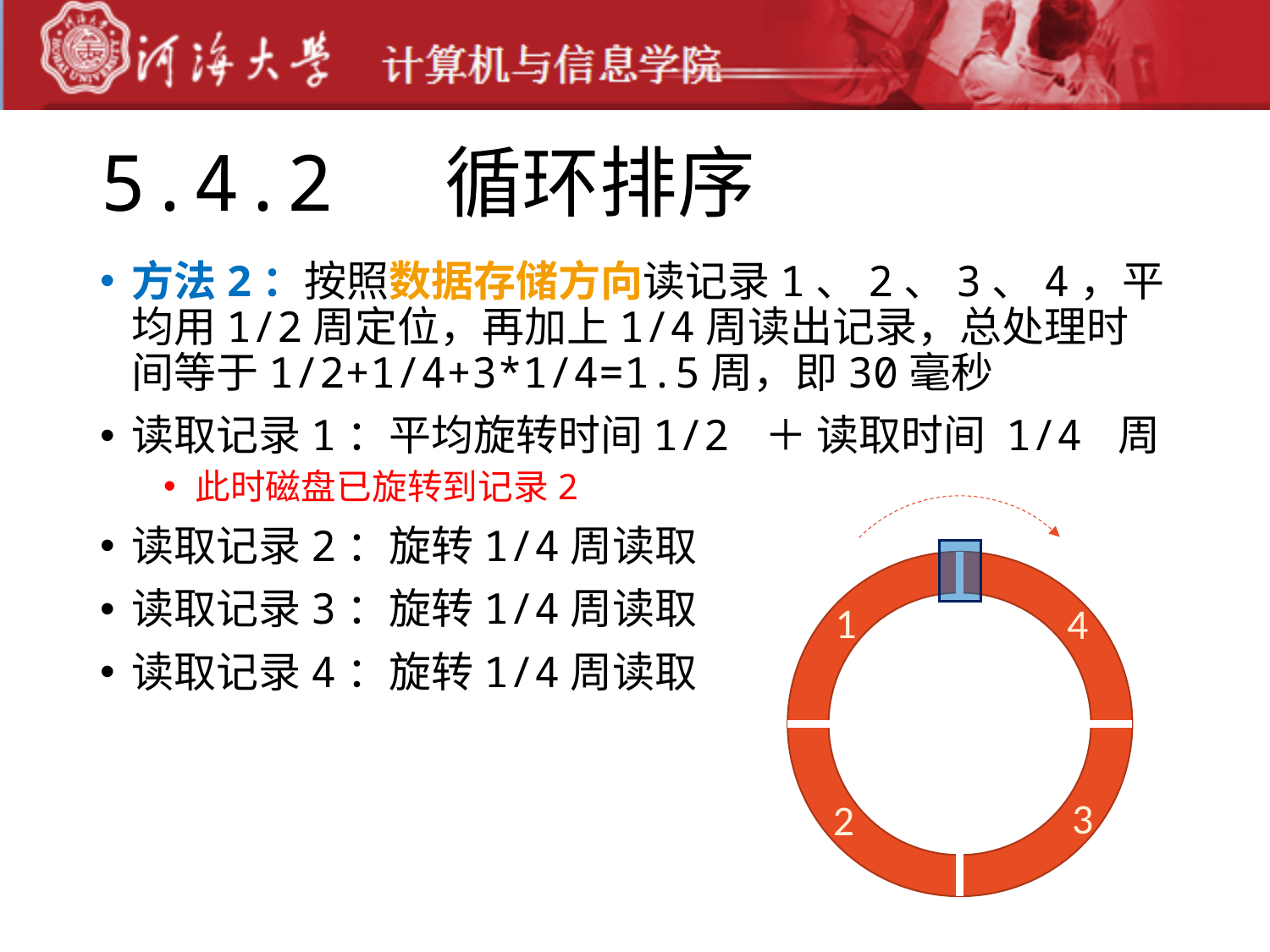

# 5.4.2  循环排序
方法2：按照数据存储方向读记录1、2、3、4，平均用1/2周定位，再加上1/4周读出记录，总处理时间等于1/2+1/4+3*1/4=1.5周，即30毫秒
读取记录1：平均旋转时间1/2 ＋ 读取时间 1/4 周
此时磁盘已旋转到记录2
读取记录2：旋转1/4周读取
读取记录3：旋转1/4周读取
读取记录4：旋转1/4周读取

1
4

3
2